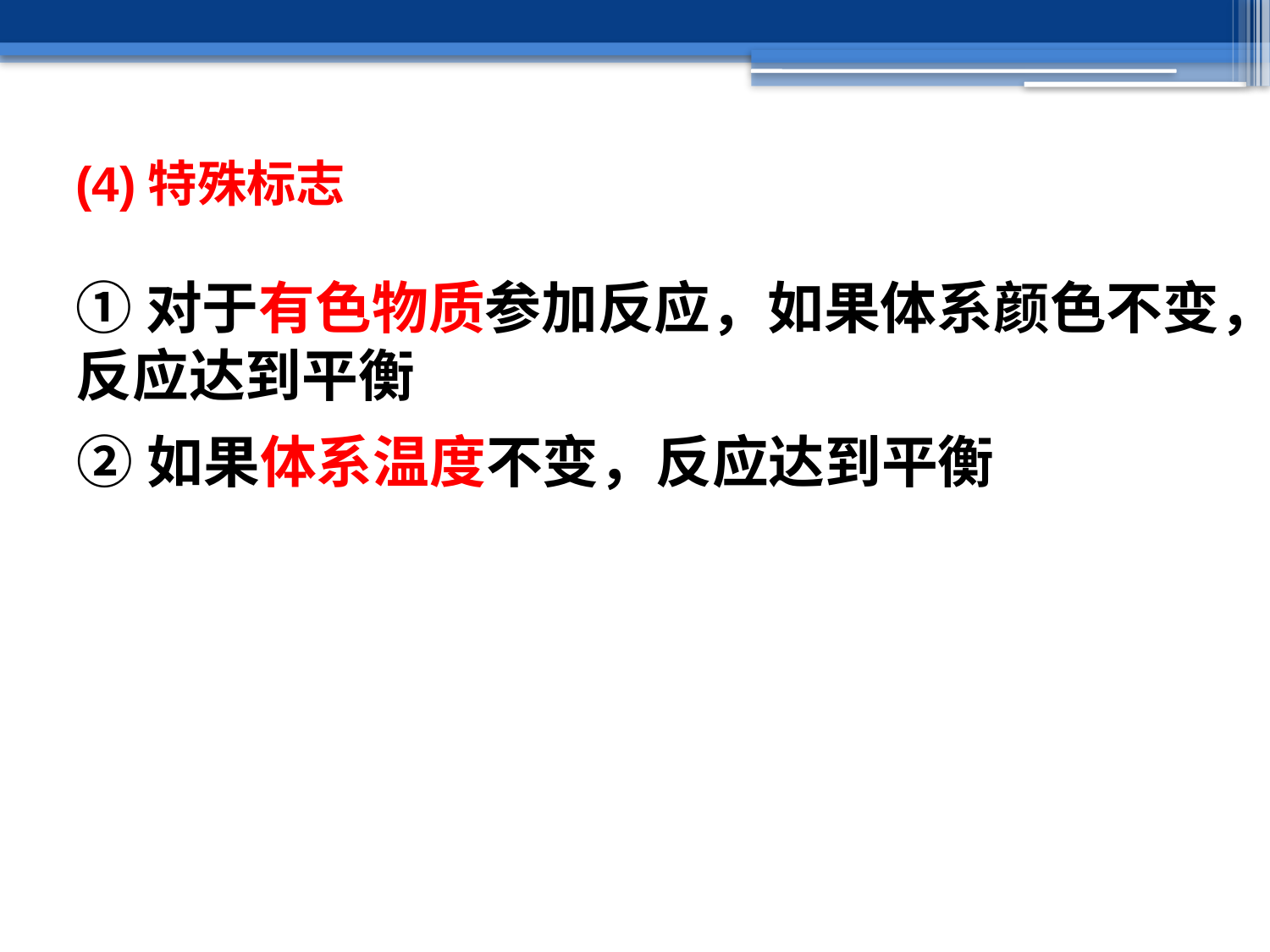

(4)特殊标志
①对于有色物质参加反应，如果体系颜色不变，反应达到平衡
②如果体系温度不变，反应达到平衡